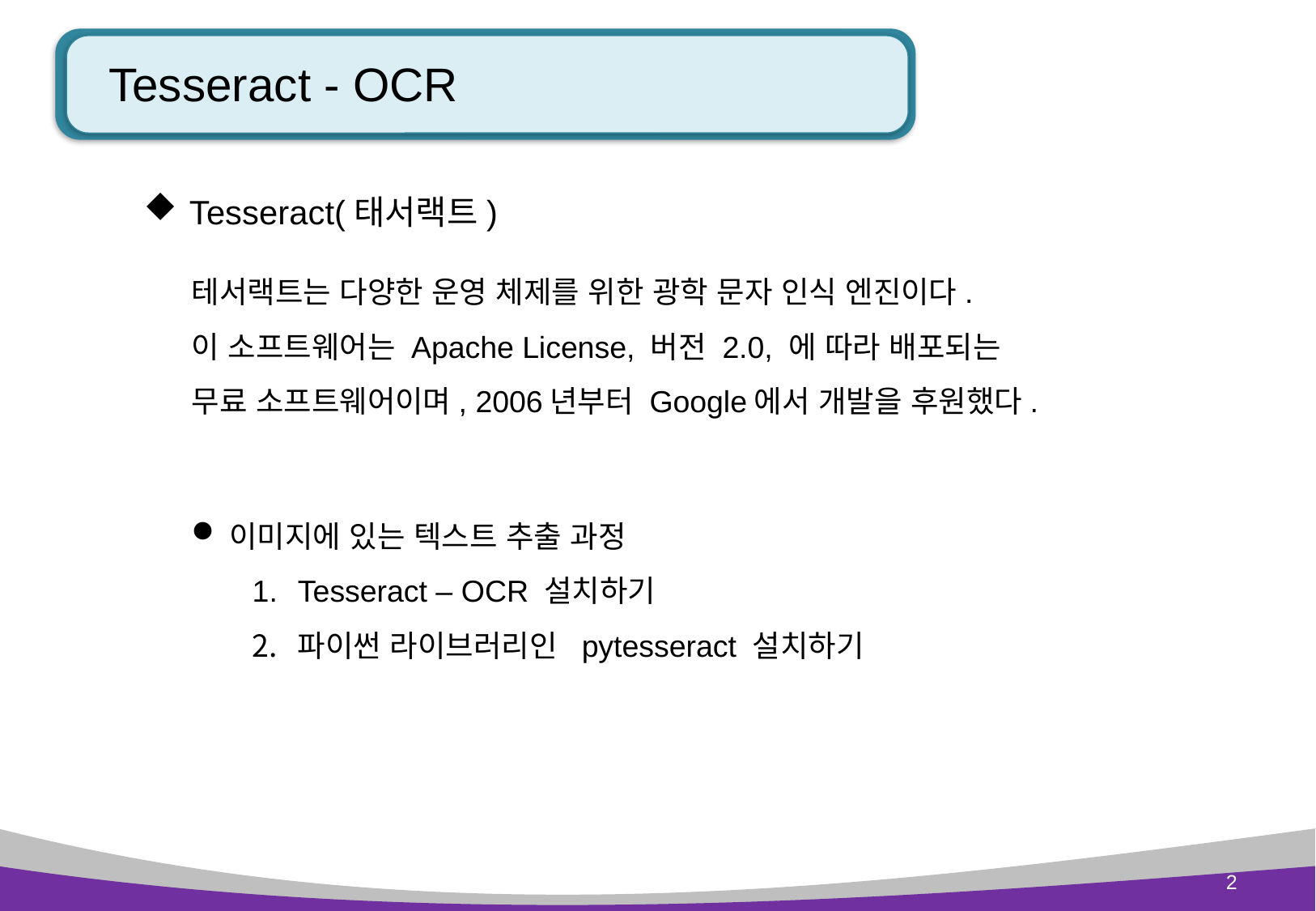

# Tesseract - OCR
Tesseract(태서랙트)
테서랙트는 다양한 운영 체제를 위한 광학 문자 인식 엔진이다.
이 소프트웨어는 Apache License, 버전 2.0, 에 따라 배포되는
무료 소프트웨어이며, 2006년부터 Google에서 개발을 후원했다.
이미지에 있는 텍스트 추출 과정
Tesseract – OCR 설치하기
파이썬 라이브러리인  pytesseract 설치하기
2